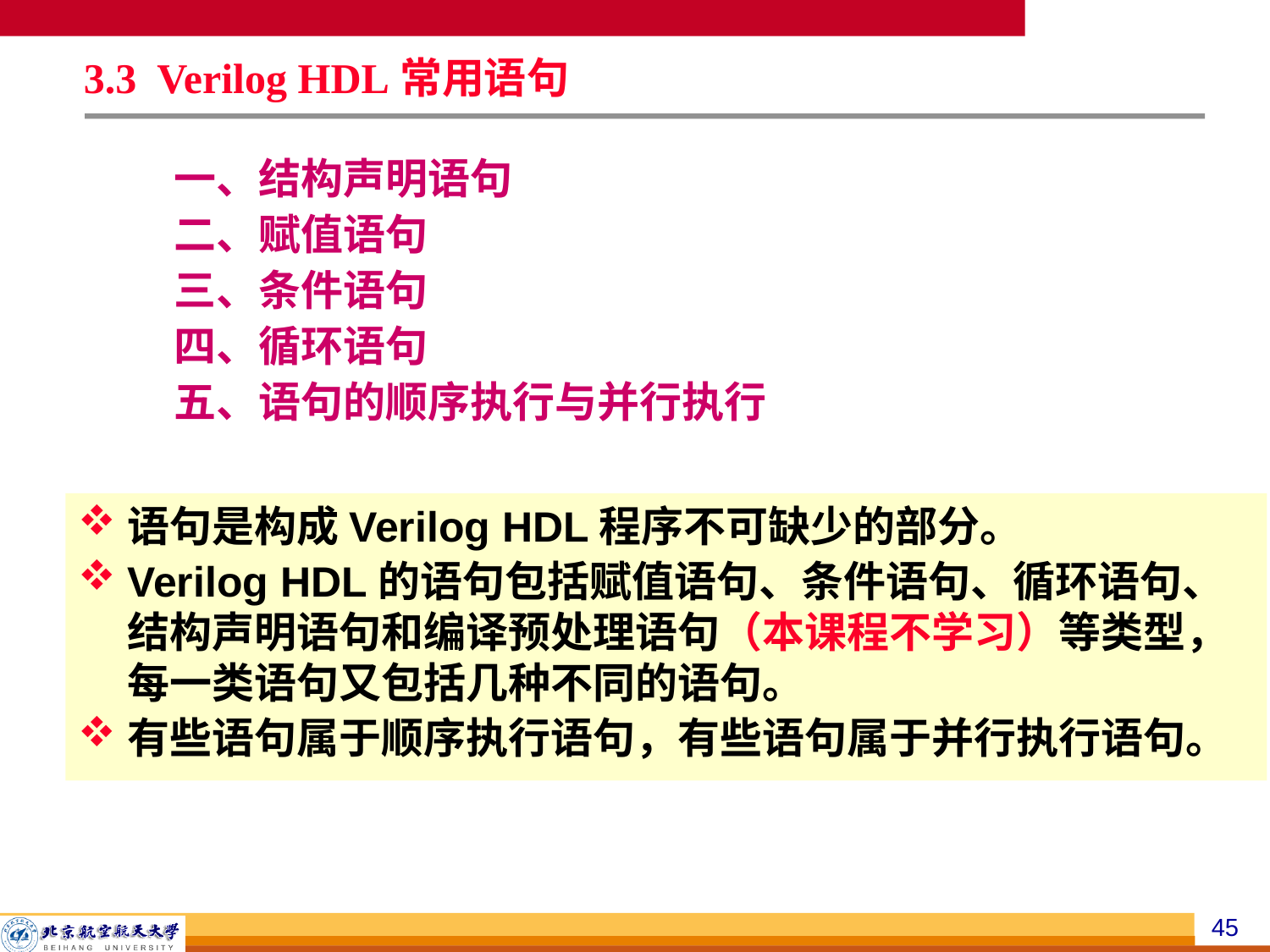

# 3.3  Verilog HDL常用语句
一、结构声明语句
二、赋值语句
三、条件语句
四、循环语句
五、语句的顺序执行与并行执行
语句是构成Verilog HDL程序不可缺少的部分。
Verilog HDL的语句包括赋值语句、条件语句、循环语句、结构声明语句和编译预处理语句（本课程不学习）等类型，每一类语句又包括几种不同的语句。
有些语句属于顺序执行语句，有些语句属于并行执行语句。